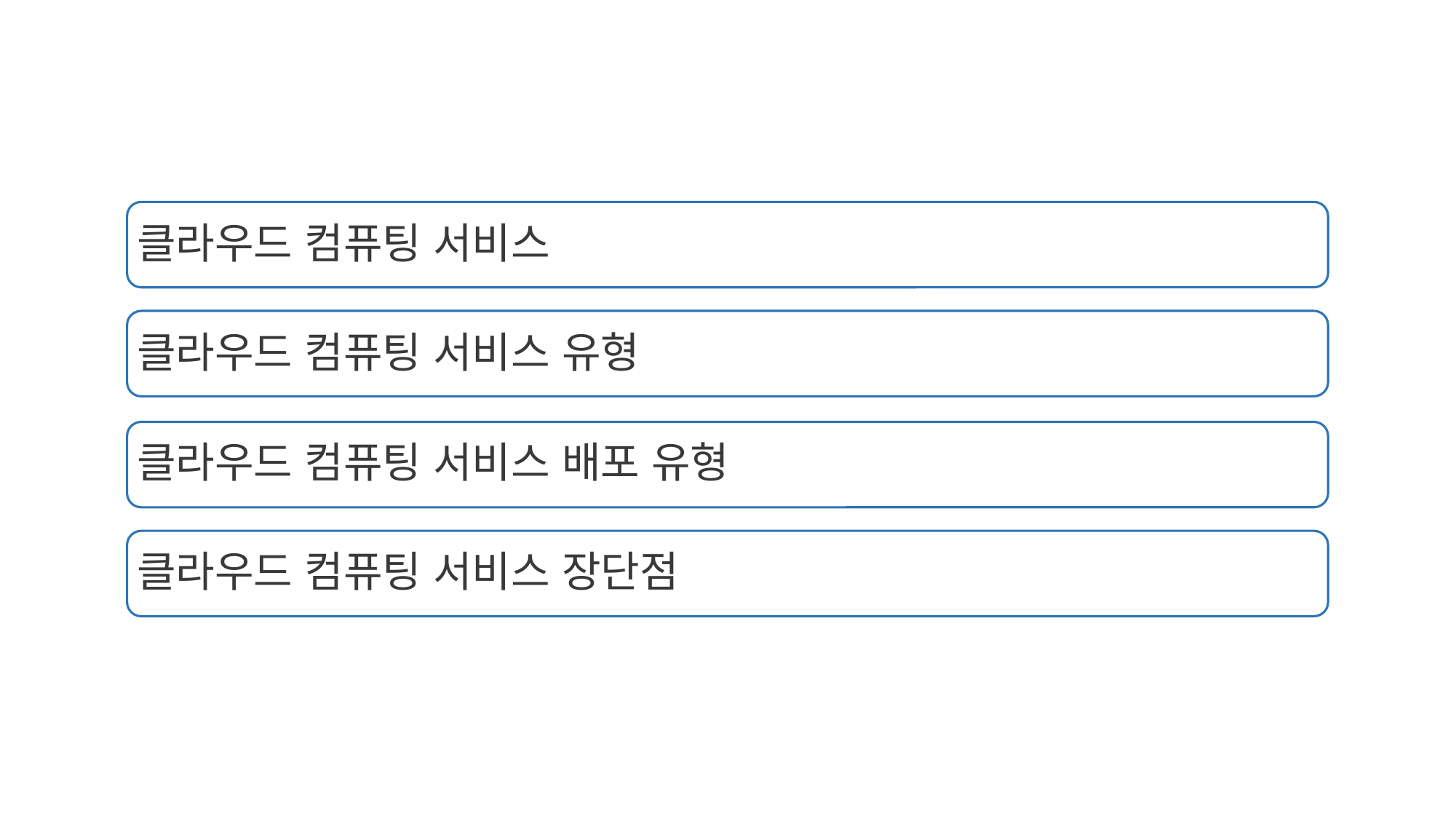

클라우드 컴퓨팅 서비스
클라우드 컴퓨팅 서비스 유형
클라우드 컴퓨팅 서비스 배포 유형
클라우드 컴퓨팅 서비스 장단점